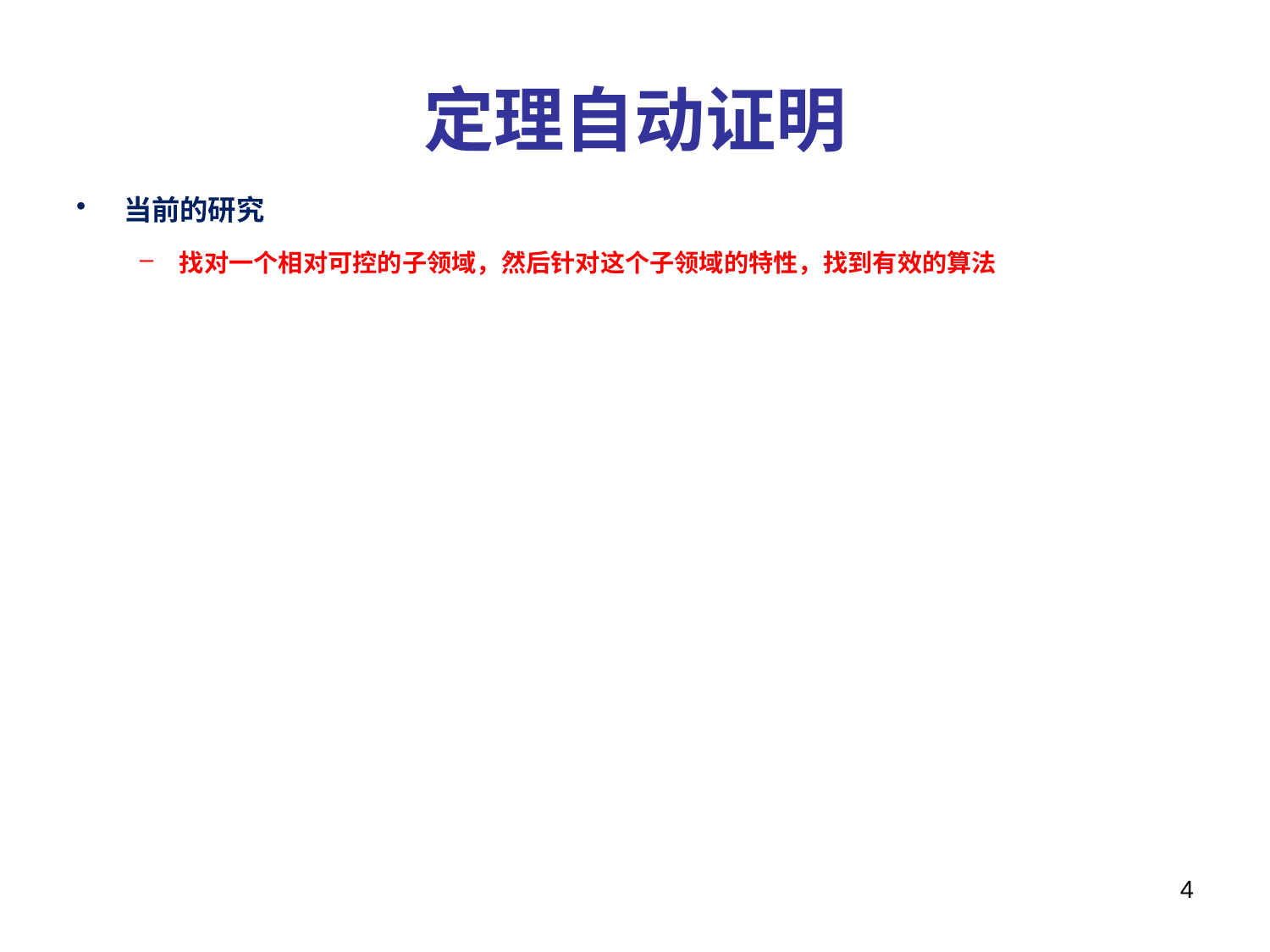

# 定理自动证明
当前的研究
找对一个相对可控的子领域，然后针对这个子领域的特性，找到有效的算法
4